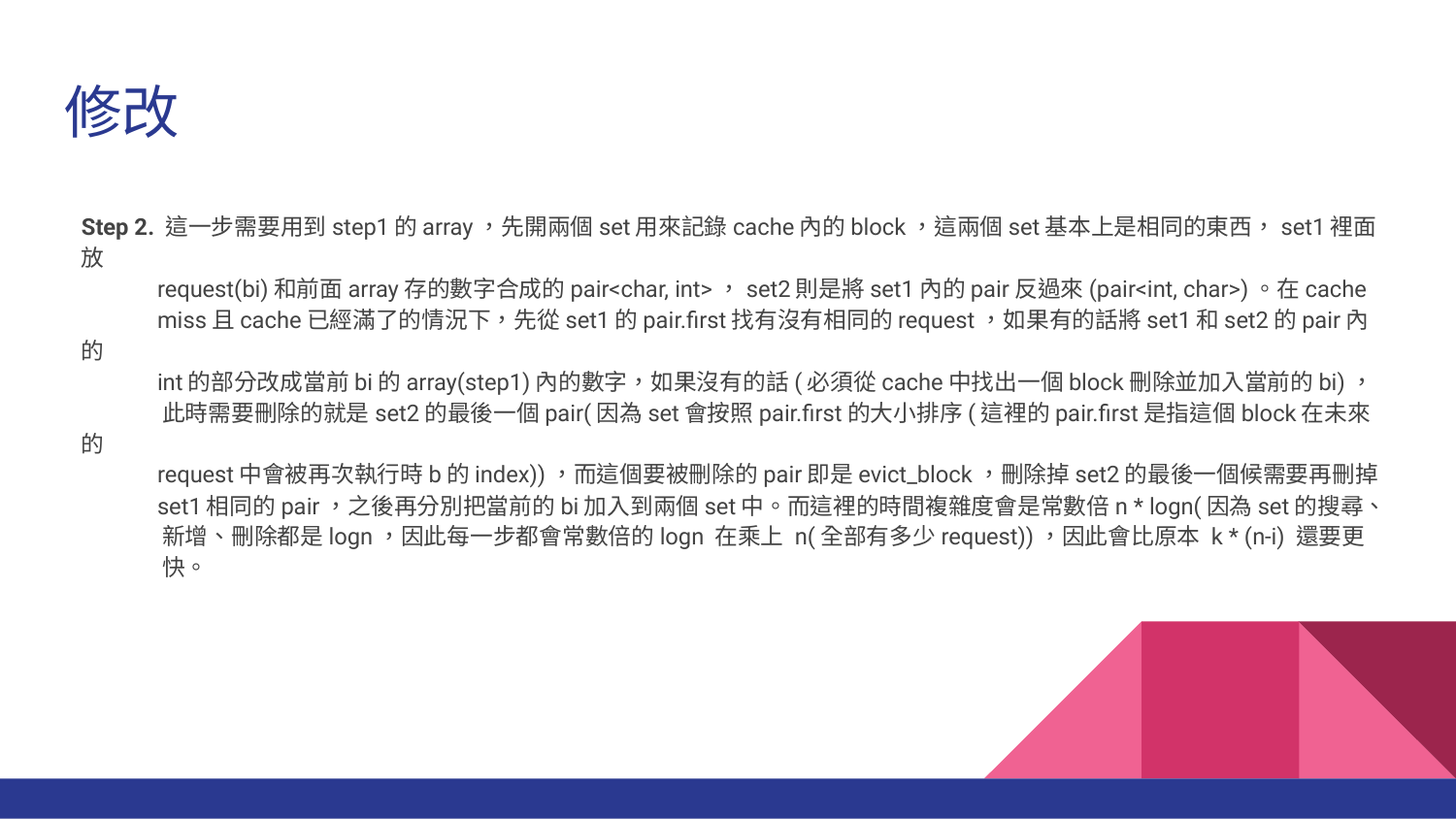

# 修改
Step 2. 這一步需要用到step1的array，先開兩個set用來記錄cache內的block，這兩個set基本上是相同的東西，set1裡面放
             request(bi)和前面array存的數字合成的pair<char, int>，set2則是將set1內的pair反過來(pair<int, char>)。在cache
             miss且cache已經滿了的情況下，先從set1的pair.first找有沒有相同的request，如果有的話將set1和set2的pair內的
             int的部分改成當前bi的array(step1)內的數字，如果沒有的話(必須從cache中找出一個block刪除並加入當前的bi)，
             此時需要刪除的就是set2的最後一個pair(因為set會按照pair.first的大小排序(這裡的pair.first是指這個block在未來的
             request中會被再次執行時b的index))，而這個要被刪除的pair即是evict_block，刪除掉set2的最後一個候需要再刪掉
             set1相同的pair，之後再分別把當前的bi加入到兩個set中。而這裡的時間複雜度會是常數倍n * logn(因為set的搜尋、
             新增、刪除都是logn，因此每一步都會常數倍的logn 在乘上 n(全部有多少request))，因此會比原本 k * (n-i) 還要更
             快。